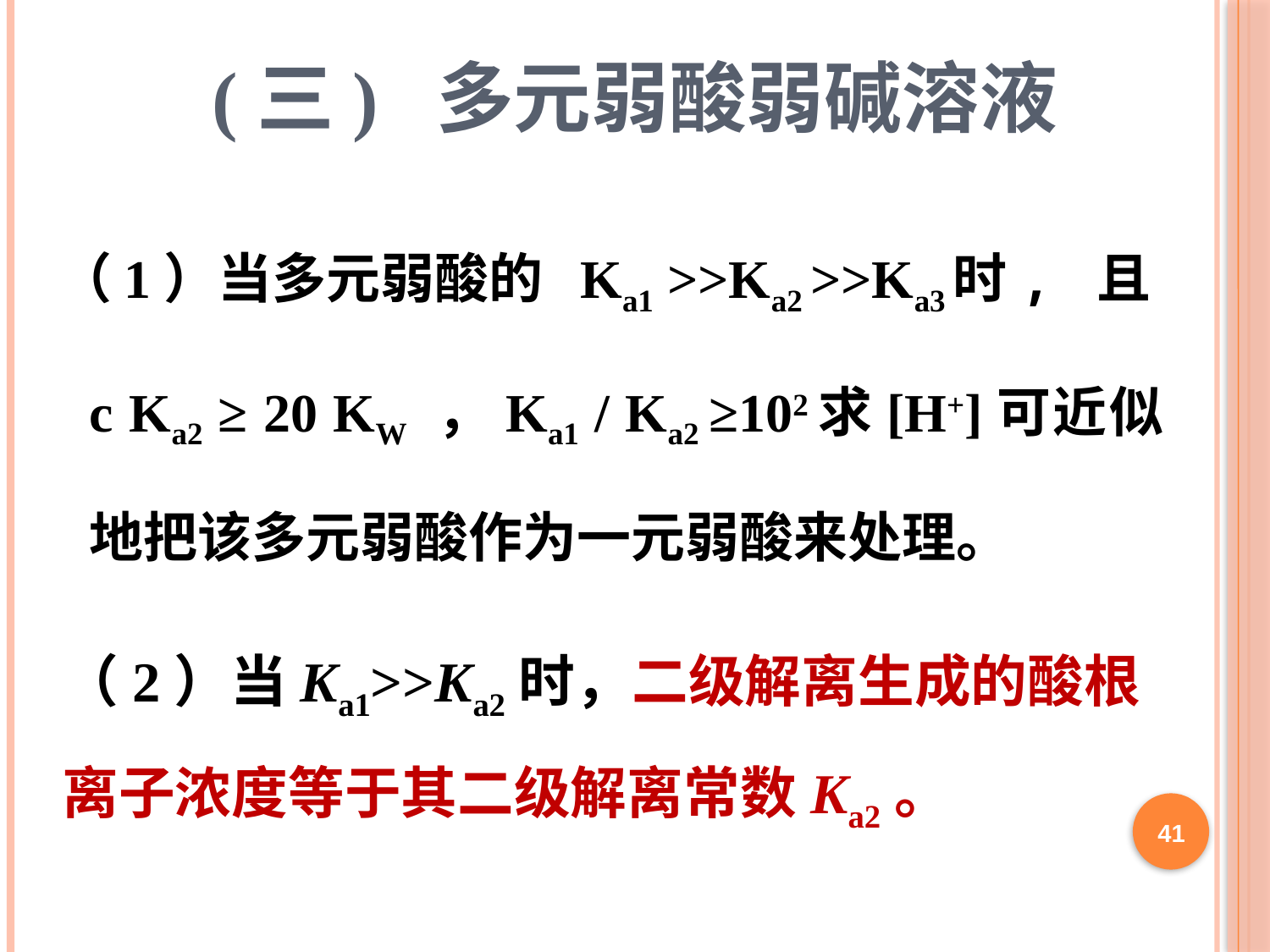

(三)  多元弱酸弱碱溶液
   （1）当多元弱酸的  Ka1 >>Ka2 >>Ka3时, 且  c Ka2 ≥ 20 KW ，Ka1 / Ka2 ≥102求[H+]可近似地把该多元弱酸作为一元弱酸来处理。

（2）当Ka1>>Ka2时，二级解离生成的酸根离子浓度等于其二级解离常数Ka2。
41